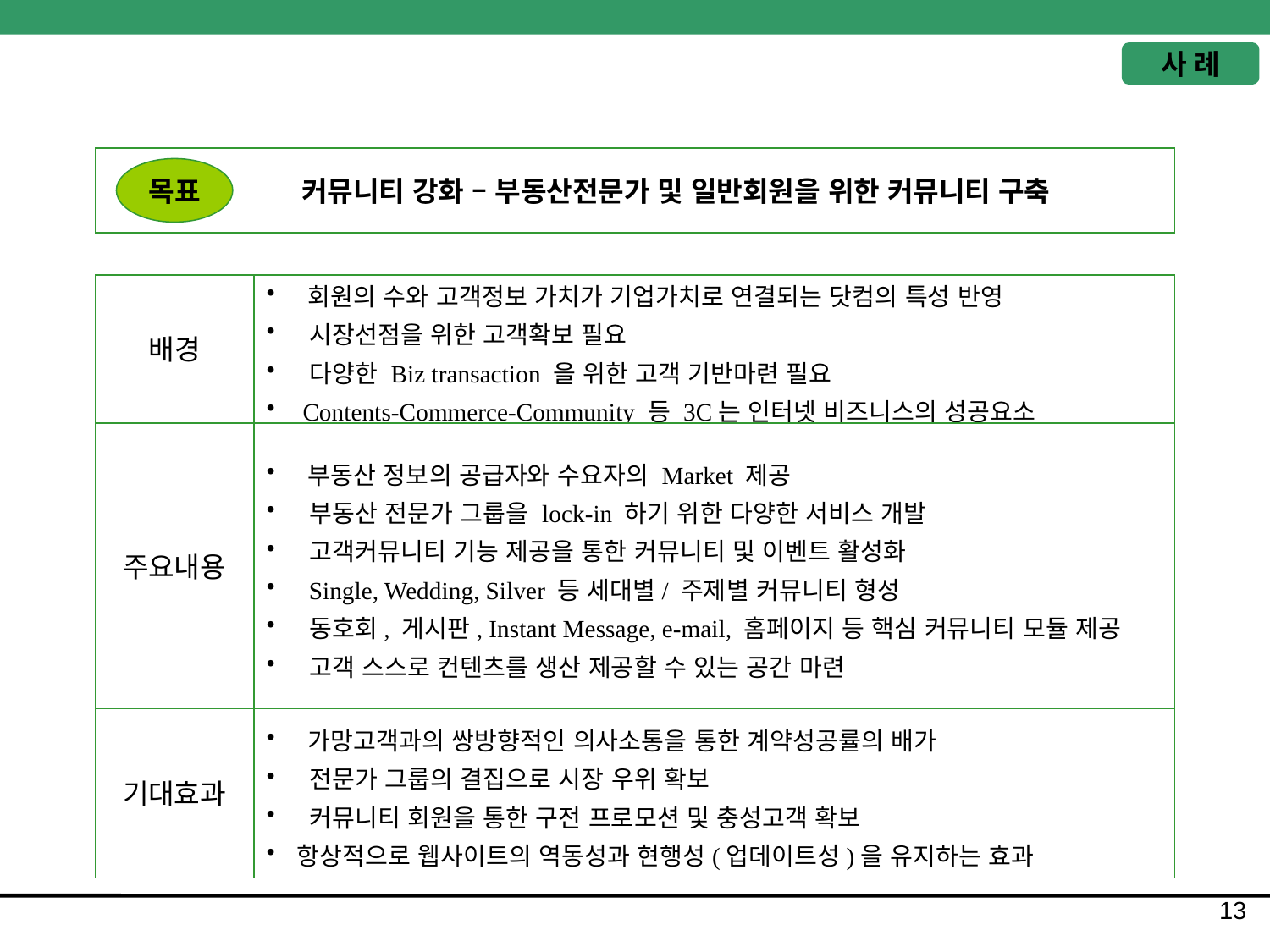

사 례
            커뮤니티 강화 – 부동산전문가 및 일반회원을 위한 커뮤니티 구축
목표
배경
 회원의 수와 고객정보 가치가 기업가치로 연결되는 닷컴의 특성 반영
 시장선점을 위한 고객확보 필요
 다양한 Biz transaction 을 위한 고객 기반마련 필요
 Contents-Commerce-Community 등 3C는 인터넷 비즈니스의 성공요소
주요내용
 부동산 정보의 공급자와 수요자의 Market 제공
 부동산 전문가 그룹을 lock-in 하기 위한 다양한 서비스 개발
 고객커뮤니티 기능 제공을 통한 커뮤니티 및 이벤트 활성화
  Single, Wedding, Silver 등 세대별/ 주제별 커뮤니티 형성
 동호회, 게시판, Instant Message, e-mail, 홈페이지 등 핵심 커뮤니티 모듈 제공
 고객 스스로 컨텐츠를 생산 제공할 수 있는 공간 마련
기대효과
 가망고객과의 쌍방향적인 의사소통을 통한 계약성공률의 배가
 전문가 그룹의 결집으로 시장 우위 확보
 커뮤니티 회원을 통한 구전 프로모션 및 충성고객 확보
항상적으로 웹사이트의 역동성과 현행성(업데이트성)을 유지하는 효과
13